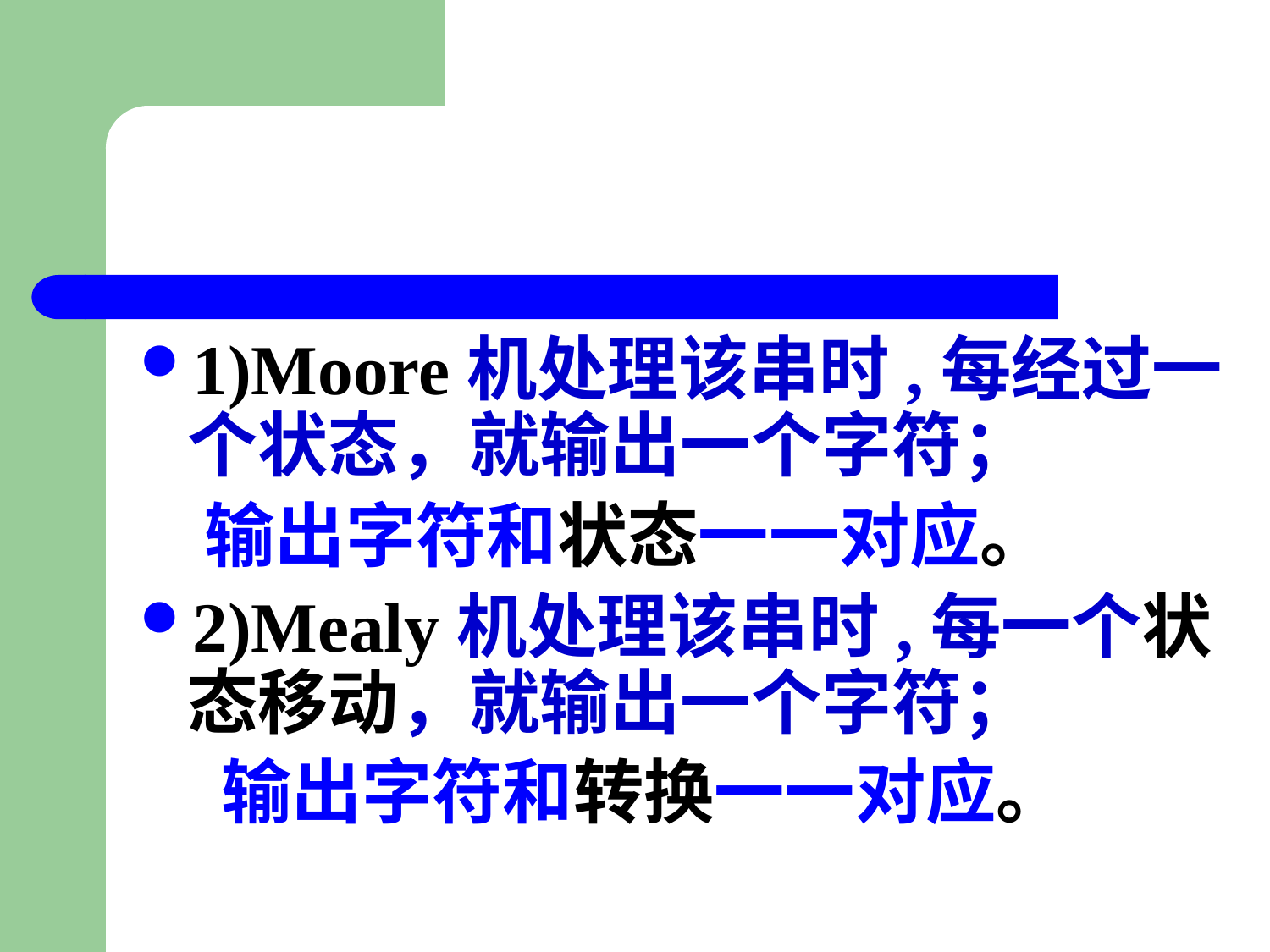

#
1)Moore机处理该串时,每经过一个状态，就输出一个字符；
   输出字符和状态一一对应。
2)Mealy机处理该串时,每一个状态移动，就输出一个字符；
    输出字符和转换一一对应。